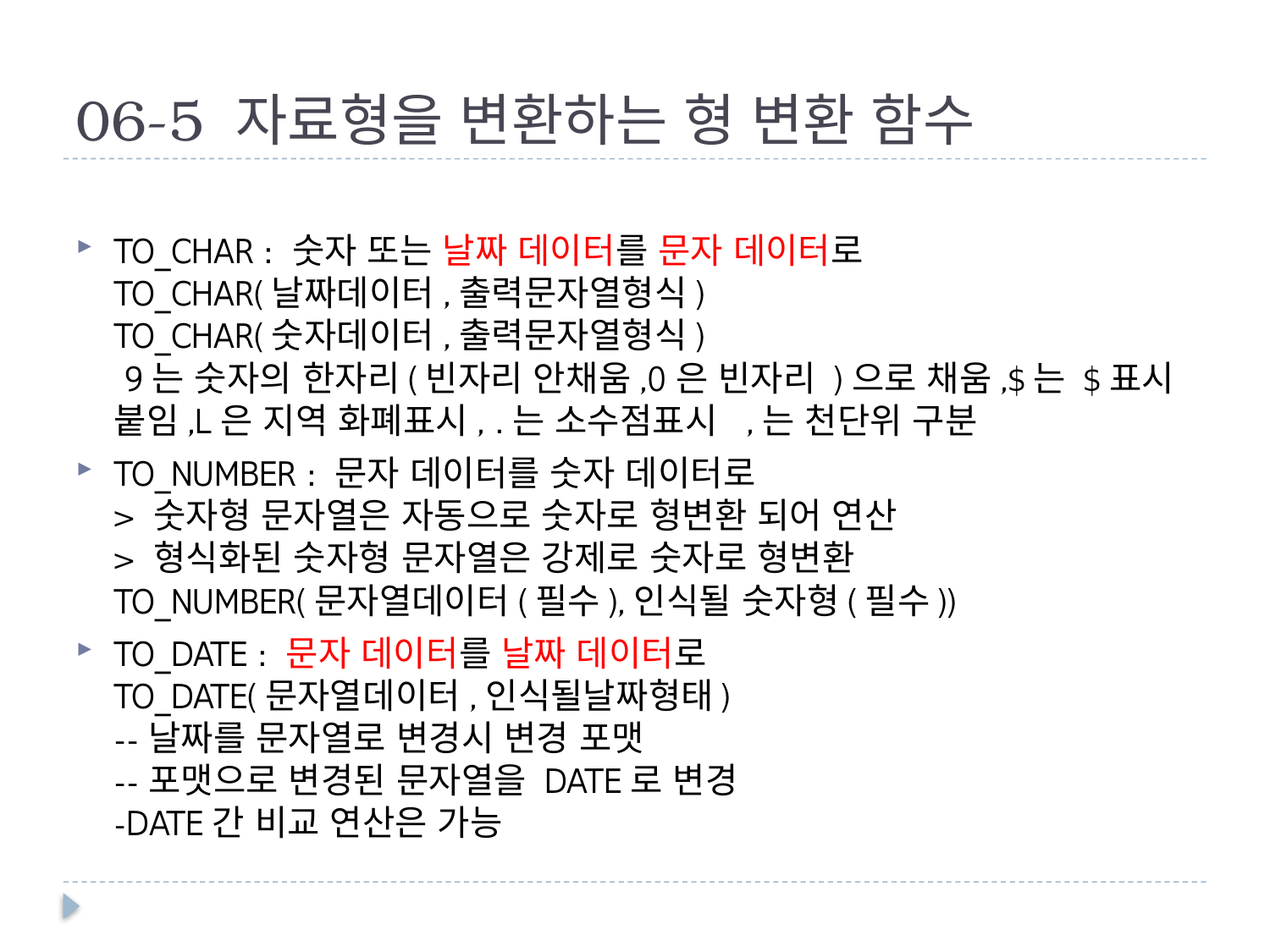

# 06-5 자료형을 변환하는 형 변환 함수

TO_CHAR : 숫자 또는 날짜 데이터를 문자 데이터로
TO_CHAR(날짜데이터,출력문자열형식)
TO_CHAR(숫자데이터,출력문자열형식)
 9는 숫자의 한자리(빈자리 안채움,0은 빈자리 )으로 채움,$는 $표시 붙임,L은 지역 화폐표시, .는 소수점표시  ,는 천단위 구분
TO_NUMBER : 문자 데이터를 숫자 데이터로
> 숫자형 문자열은 자동으로 숫자로 형변환 되어 연산
> 형식화된 숫자형 문자열은 강제로 숫자로 형변환
TO_NUMBER(문자열데이터(필수),인식될 숫자형(필수))
TO_DATE : 문자 데이터를 날짜 데이터로
TO_DATE(문자열데이터,인식될날짜형태)
--날짜를 문자열로 변경시 변경 포맷
--포맷으로 변경된 문자열을 DATE로 변경
-DATE간 비교 연산은 가능